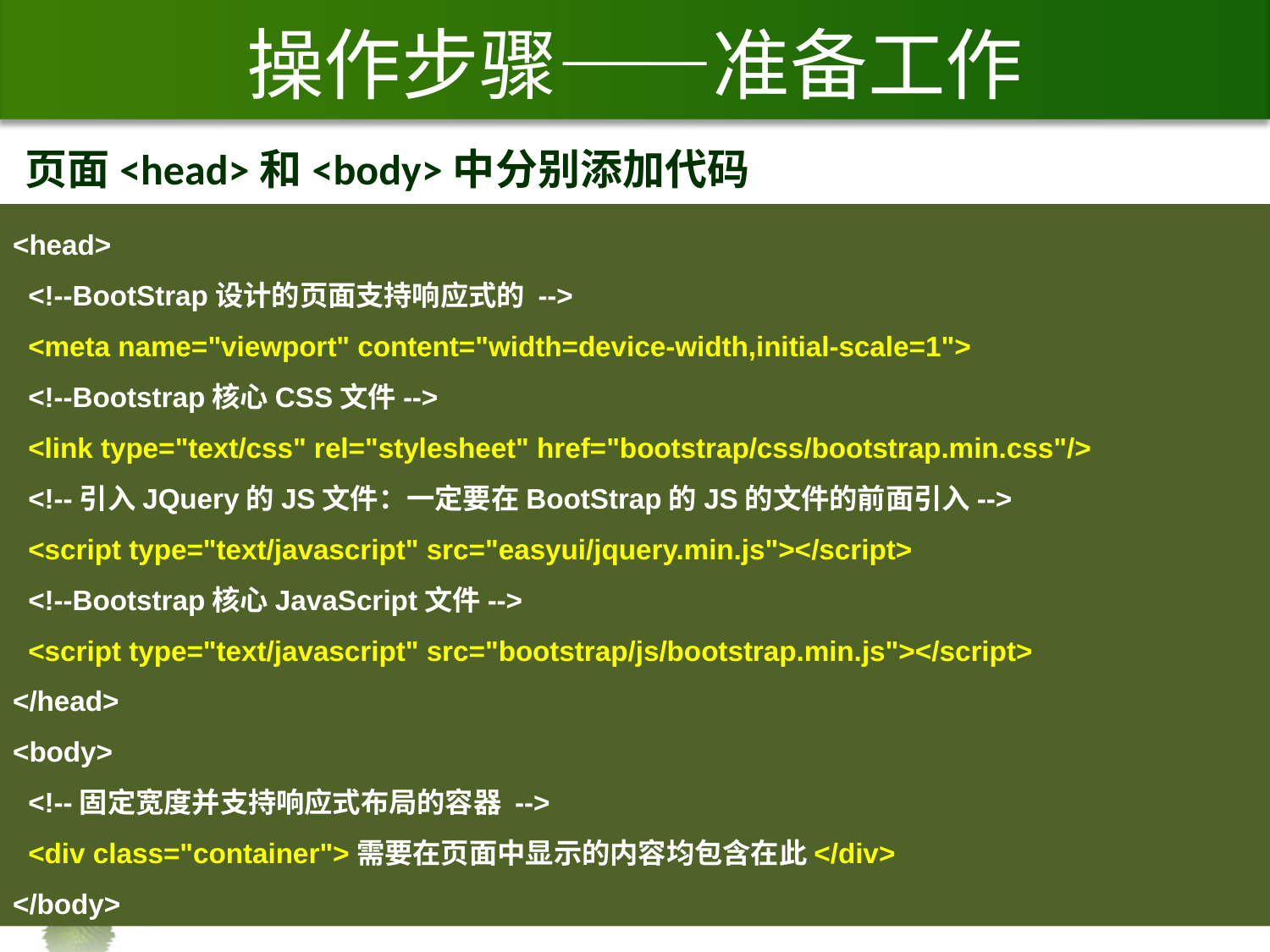

# 操作步骤——准备工作
页面<head>和<body>中分别添加代码
<head>
  <!--BootStrap设计的页面支持响应式的 -->
  <meta name="viewport" content="width=device-width,initial-scale=1">
  <!--Bootstrap核心CSS文件-->
  <link type="text/css" rel="stylesheet" href="bootstrap/css/bootstrap.min.css"/>
  <!--引入JQuery的JS文件：一定要在BootStrap的JS的文件的前面引入-->
  <script type="text/javascript" src="easyui/jquery.min.js"></script>
  <!--Bootstrap核心JavaScript文件-->
  <script type="text/javascript" src="bootstrap/js/bootstrap.min.js"></script>
</head>
<body>
  <!--固定宽度并支持响应式布局的容器 -->
  <div class="container">需要在页面中显示的内容均包含在此</div>
</body>